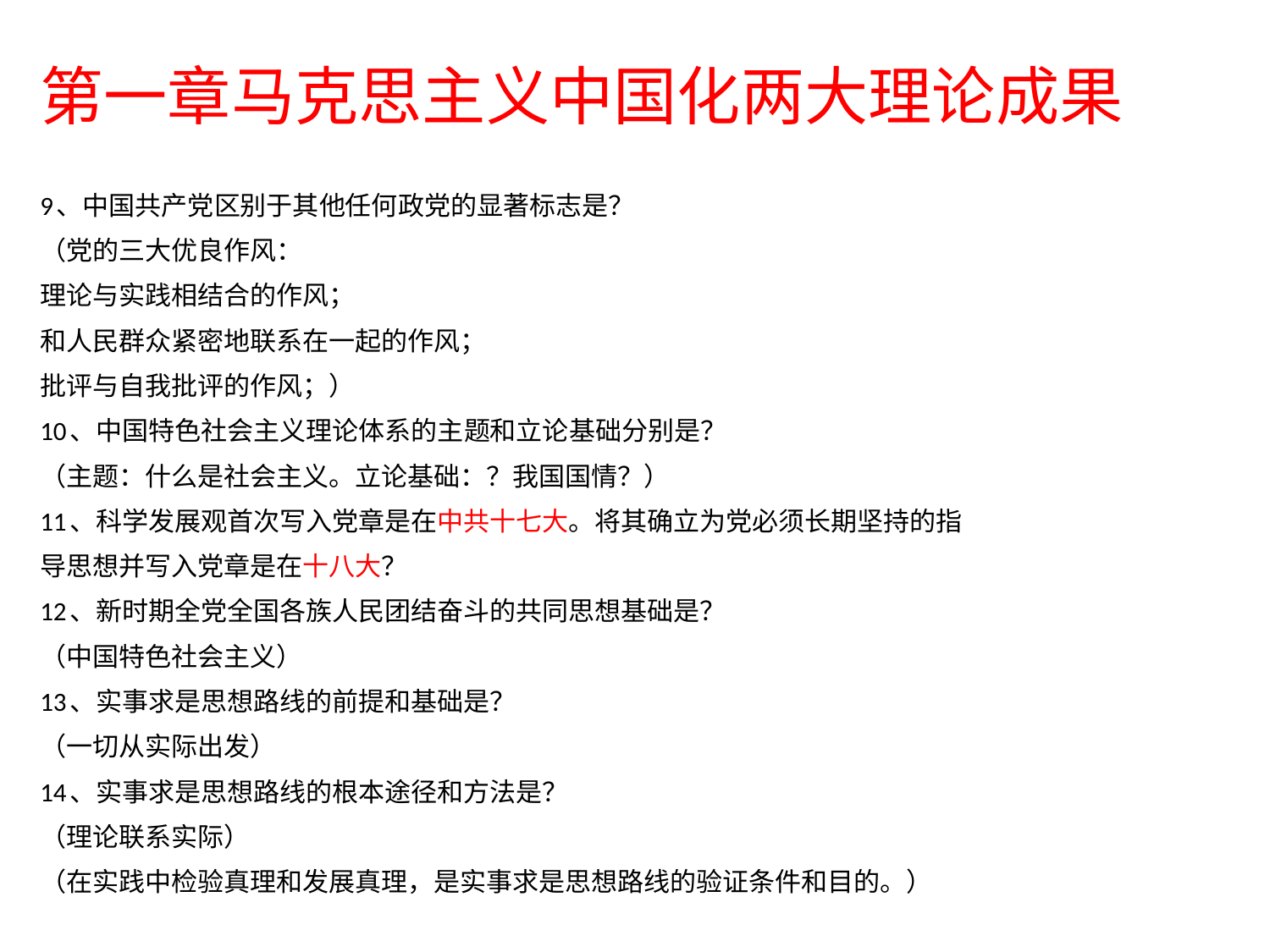

# 第一章马克思主义中国化两大理论成果
9、中国共产党区别于其他任何政党的显著标志是？
（党的三大优良作风：
理论与实践相结合的作风；
和人民群众紧密地联系在一起的作风；
批评与自我批评的作风；）
10、中国特色社会主义理论体系的主题和立论基础分别是？
（主题：什么是社会主义。立论基础：？我国国情？）
11、科学发展观首次写入党章是在中共十七大。将其确立为党必须长期坚持的指
导思想并写入党章是在十八大？
12、新时期全党全国各族人民团结奋斗的共同思想基础是？
（中国特色社会主义）
13、实事求是思想路线的前提和基础是？
（一切从实际出发）
14、实事求是思想路线的根本途径和方法是？
（理论联系实际）
（在实践中检验真理和发展真理，是实事求是思想路线的验证条件和目的。）